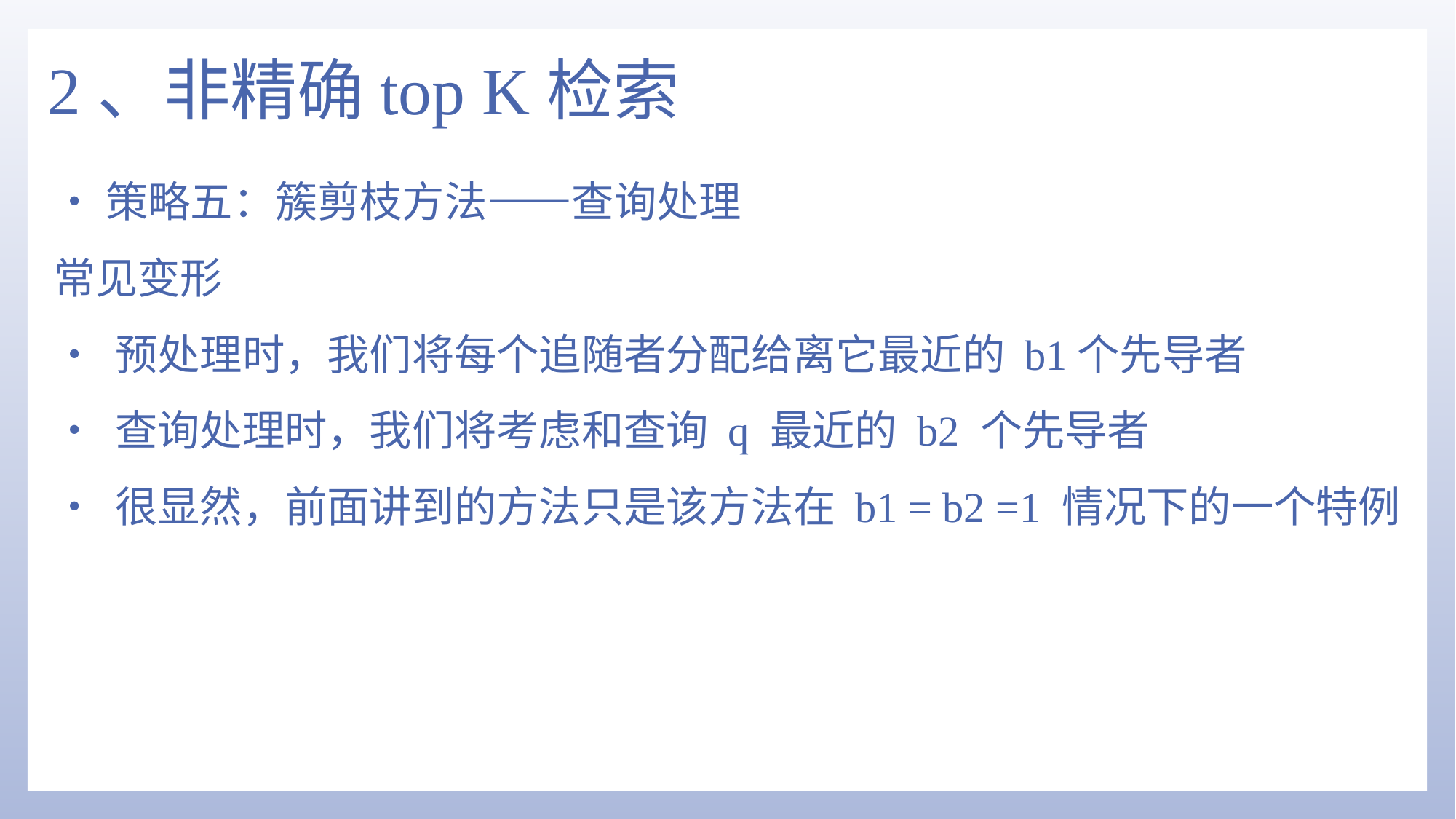

# 2、非精确top K检索
•策略五：簇剪枝方法——查询处理
常见变形
• 预处理时，我们将每个追随者分配给离它最近的 b1个先导者
• 查询处理时，我们将考虑和查询 q 最近的 b2 个先导者
• 很显然，前面讲到的方法只是该方法在 b1 = b2 =1 情况下的一个特例